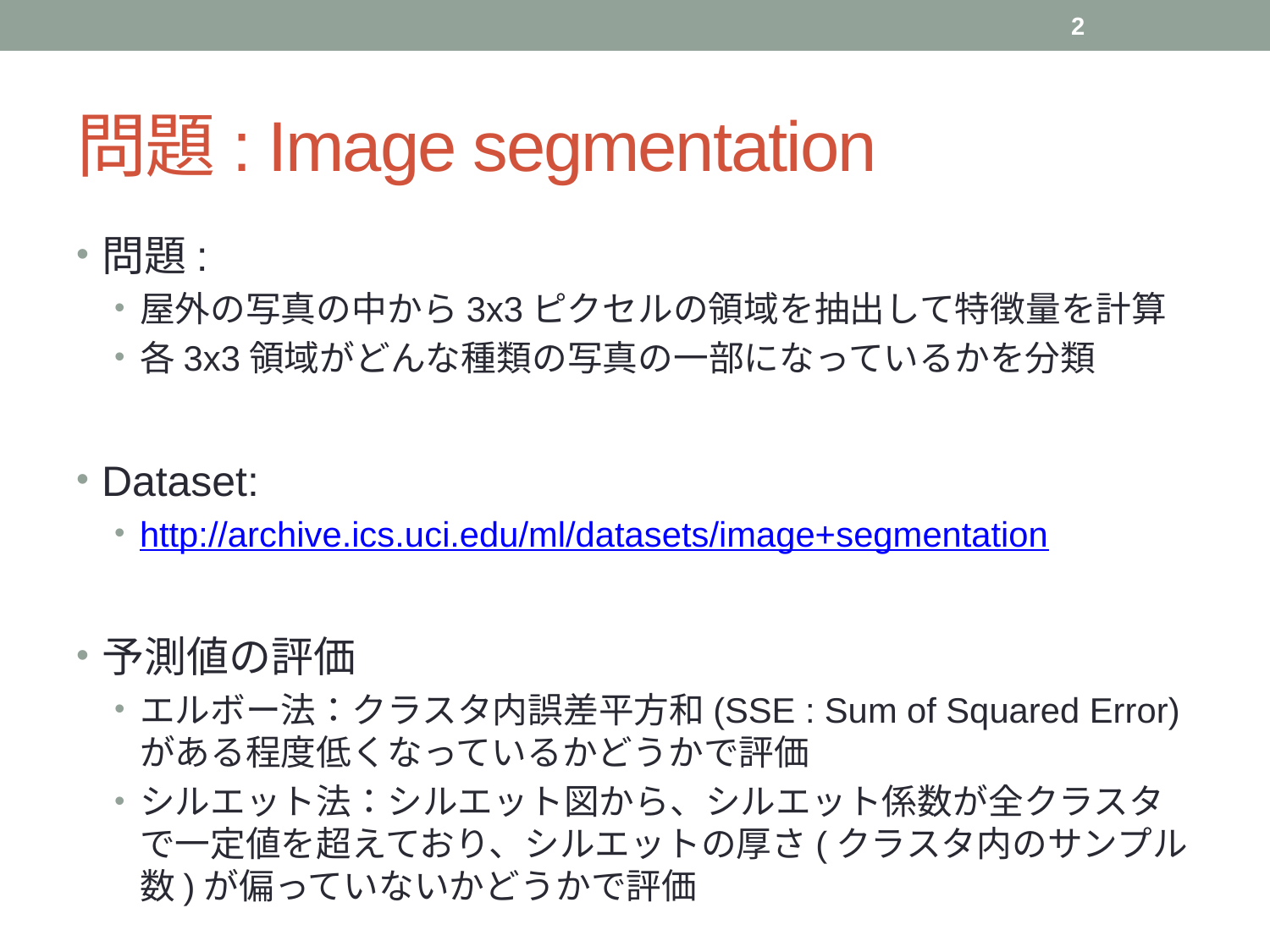

2
# 問題: Image segmentation
問題:
屋外の写真の中から3x3ピクセルの領域を抽出して特徴量を計算
各3x3領域がどんな種類の写真の一部になっているかを分類

Dataset:
http://archive.ics.uci.edu/ml/datasets/image+segmentation

予測値の評価
エルボー法：クラスタ内誤差平方和(SSE : Sum of Squared Error)がある程度低くなっているかどうかで評価
シルエット法：シルエット図から、シルエット係数が全クラスタで一定値を超えており、シルエットの厚さ(クラスタ内のサンプル数)が偏っていないかどうかで評価